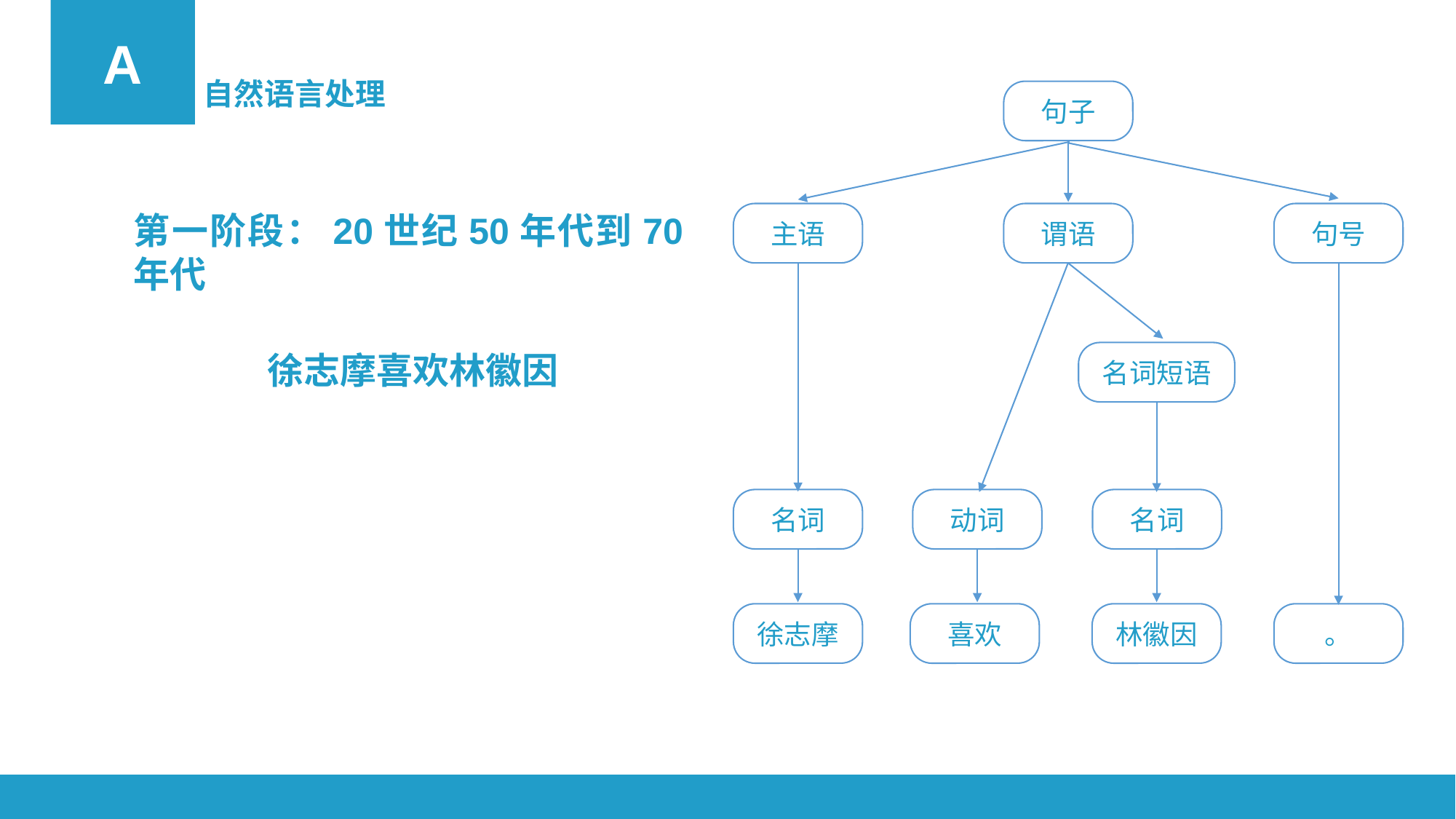

A
自然语言处理
句子

第一阶段：20世纪50年代到70年代
主语
谓语
句号

徐志摩喜欢林徽因
名词短语

名词
动词
名词

徐志摩
喜欢
林徽因
。